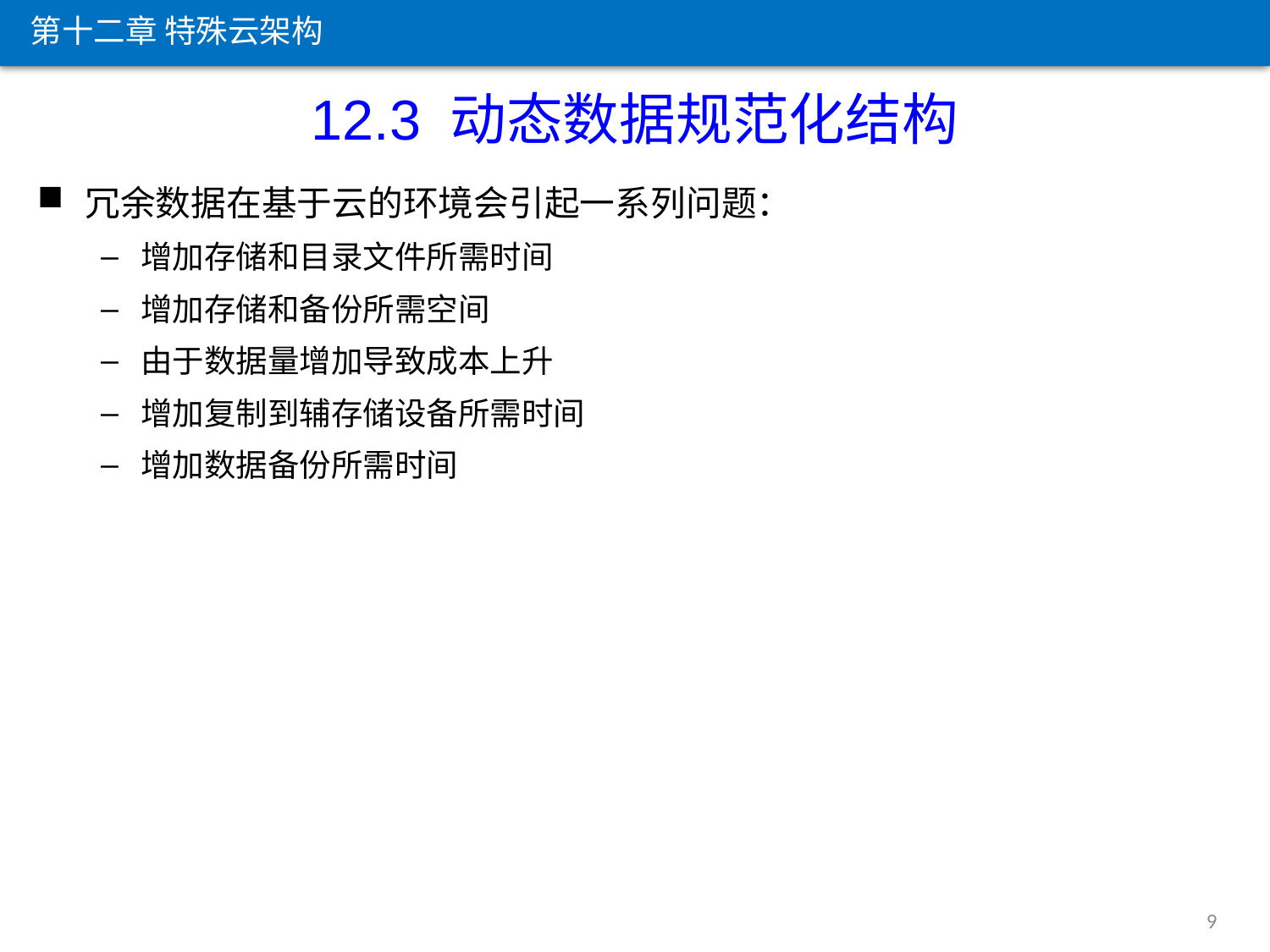

第十二章 特殊云架构
12.3 动态数据规范化结构
冗余数据在基于云的环境会引起一系列问题：
增加存储和目录文件所需时间
增加存储和备份所需空间
由于数据量增加导致成本上升
增加复制到辅存储设备所需时间
增加数据备份所需时间
9